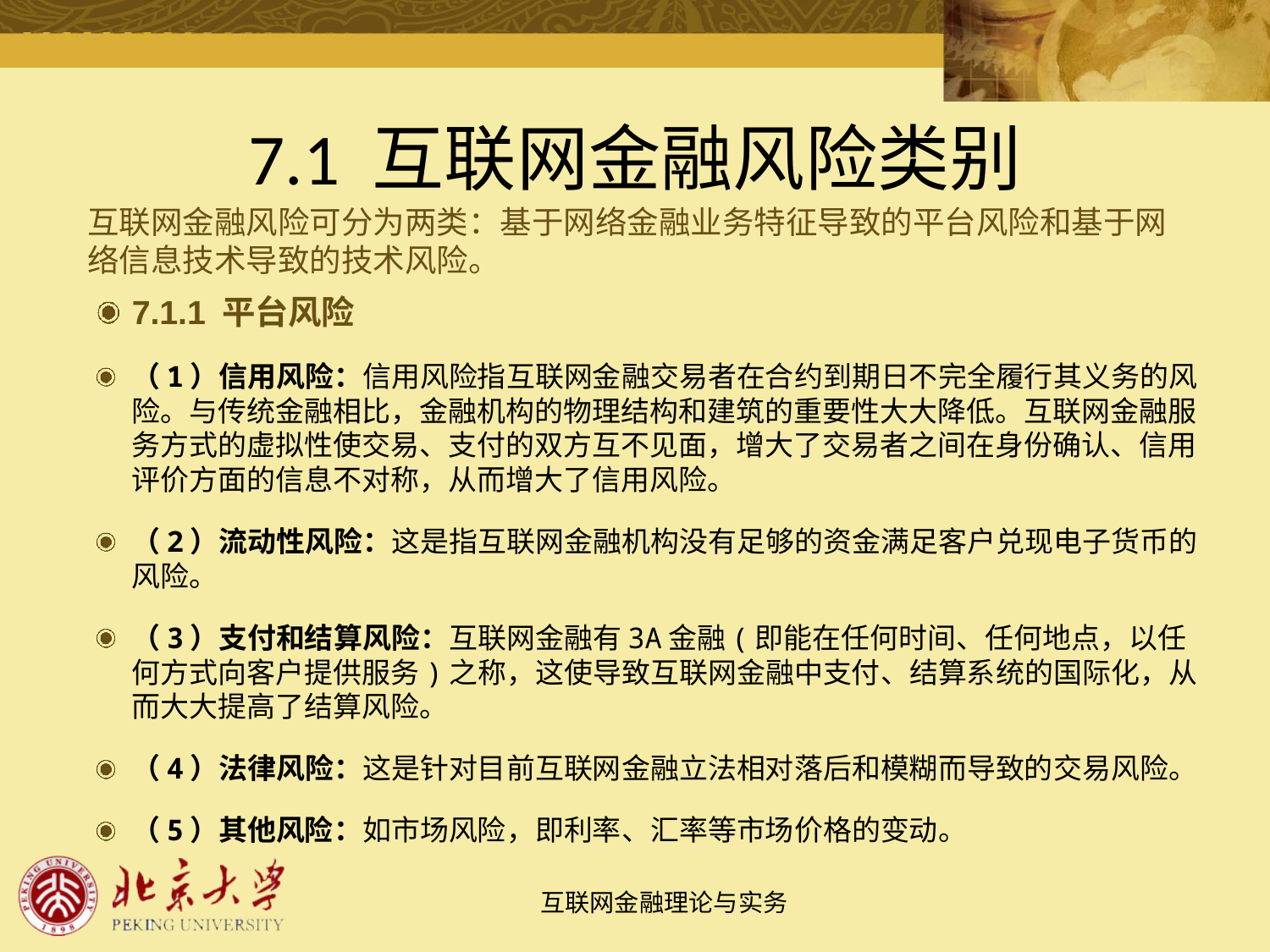

# 7.1 互联网金融风险类别
互联网金融风险可分为两类：基于网络金融业务特征导致的平台风险和基于网络信息技术导致的技术风险。
7.1.1 平台风险
（1）信用风险：信用风险指互联网金融交易者在合约到期日不完全履行其义务的风险。与传统金融相比，金融机构的物理结构和建筑的重要性大大降低。互联网金融服务方式的虚拟性使交易、支付的双方互不见面，增大了交易者之间在身份确认、信用评价方面的信息不对称，从而增大了信用风险。
（2）流动性风险：这是指互联网金融机构没有足够的资金满足客户兑现电子货币的风险。
（3）支付和结算风险：互联网金融有3A金融(即能在任何时间、任何地点，以任何方式向客户提供服务)之称，这使导致互联网金融中支付、结算系统的国际化，从而大大提高了结算风险。
（4）法律风险：这是针对目前互联网金融立法相对落后和模糊而导致的交易风险。
（5）其他风险：如市场风险，即利率、汇率等市场价格的变动。